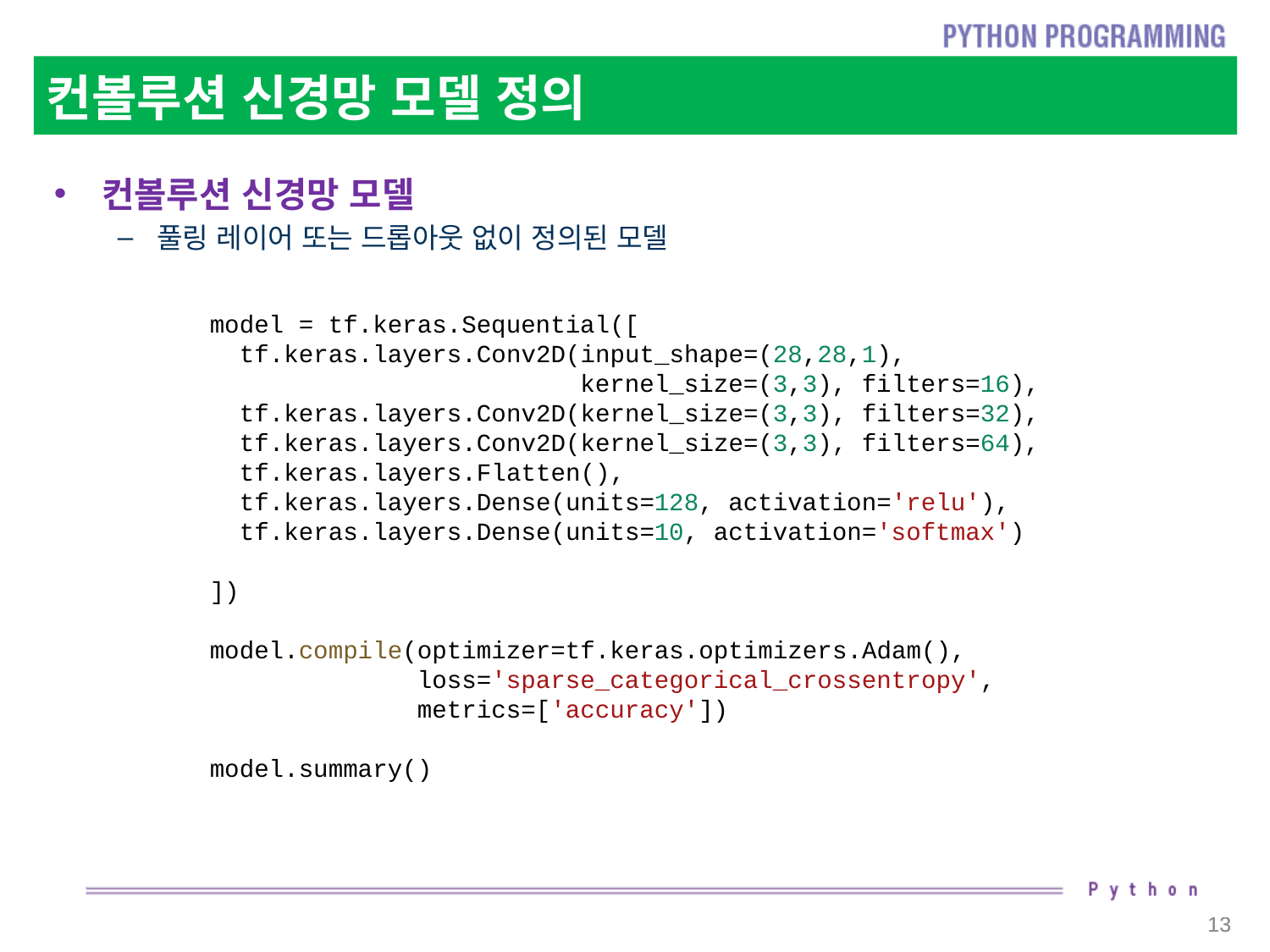

# 컨볼루션 신경망 모델 정의
컨볼루션 신경망 모델
풀링 레이어 또는 드롭아웃 없이 정의된 모델
model = tf.keras.Sequential([
  tf.keras.layers.Conv2D(input_shape=(28,28,1),
                         kernel_size=(3,3), filters=16),
  tf.keras.layers.Conv2D(kernel_size=(3,3), filters=32),
  tf.keras.layers.Conv2D(kernel_size=(3,3), filters=64),
  tf.keras.layers.Flatten(),
  tf.keras.layers.Dense(units=128, activation='relu'),
  tf.keras.layers.Dense(units=10, activation='softmax')
])
model.compile(optimizer=tf.keras.optimizers.Adam(),
              loss='sparse_categorical_crossentropy',
              metrics=['accuracy'])
model.summary()
13